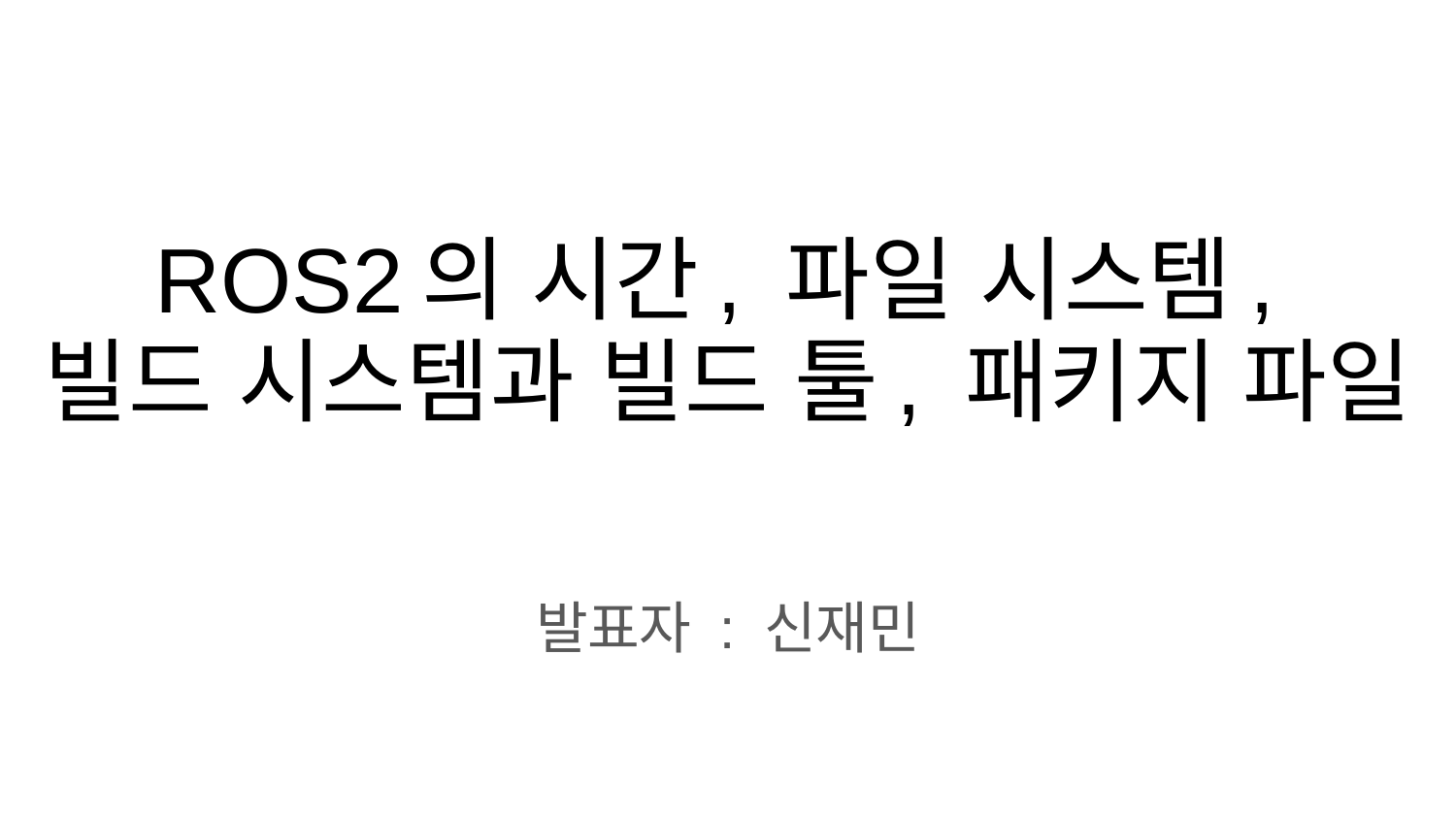

# ROS2의 시간, 파일 시스템,
빌드 시스템과 빌드 툴, 패키지 파일
발표자 : 신재민